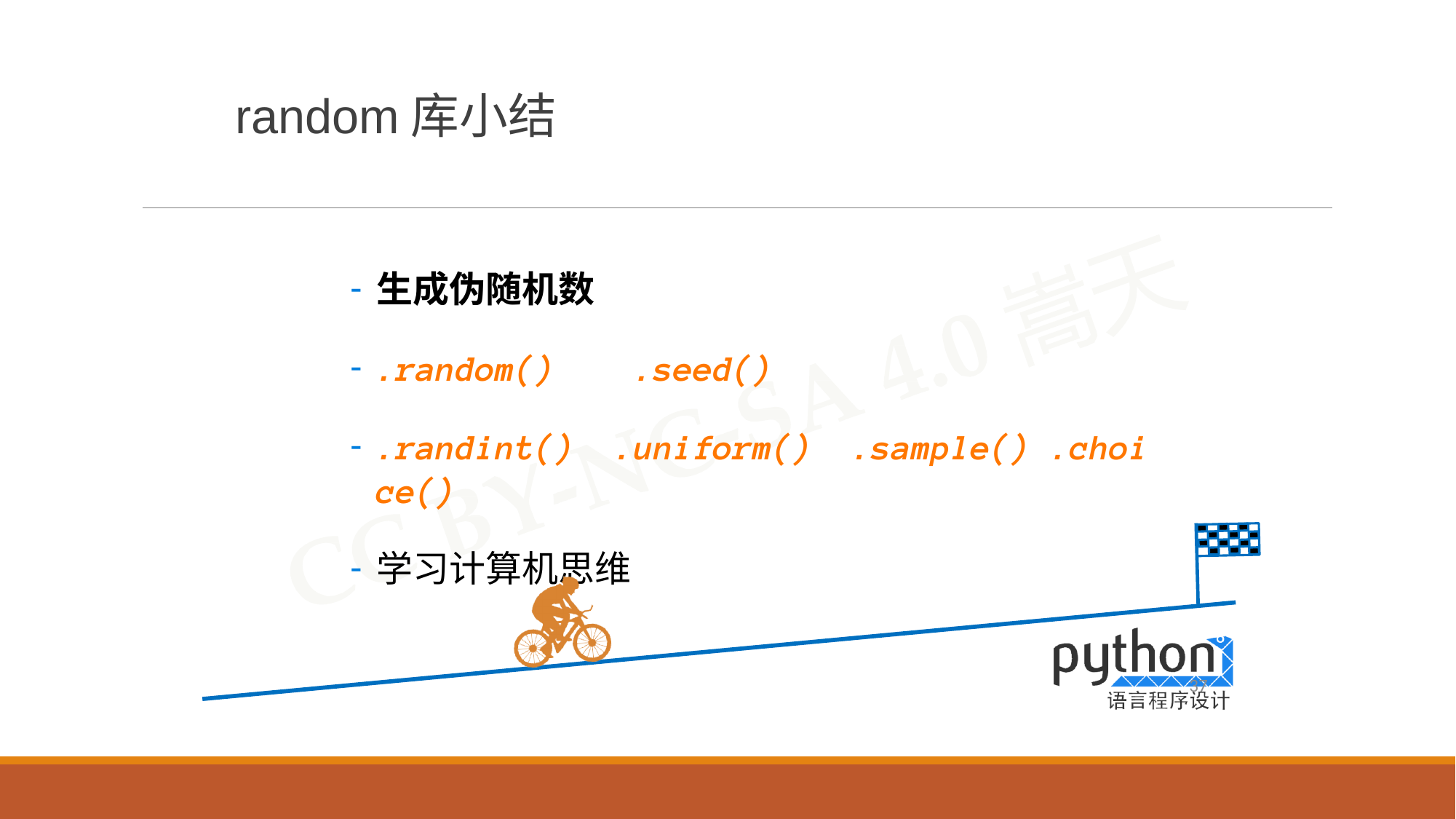

# random库小结

生成伪随机数
.random()    .seed()
.randint()  .uniform()  .sample() .choice()
学习计算机思维

37